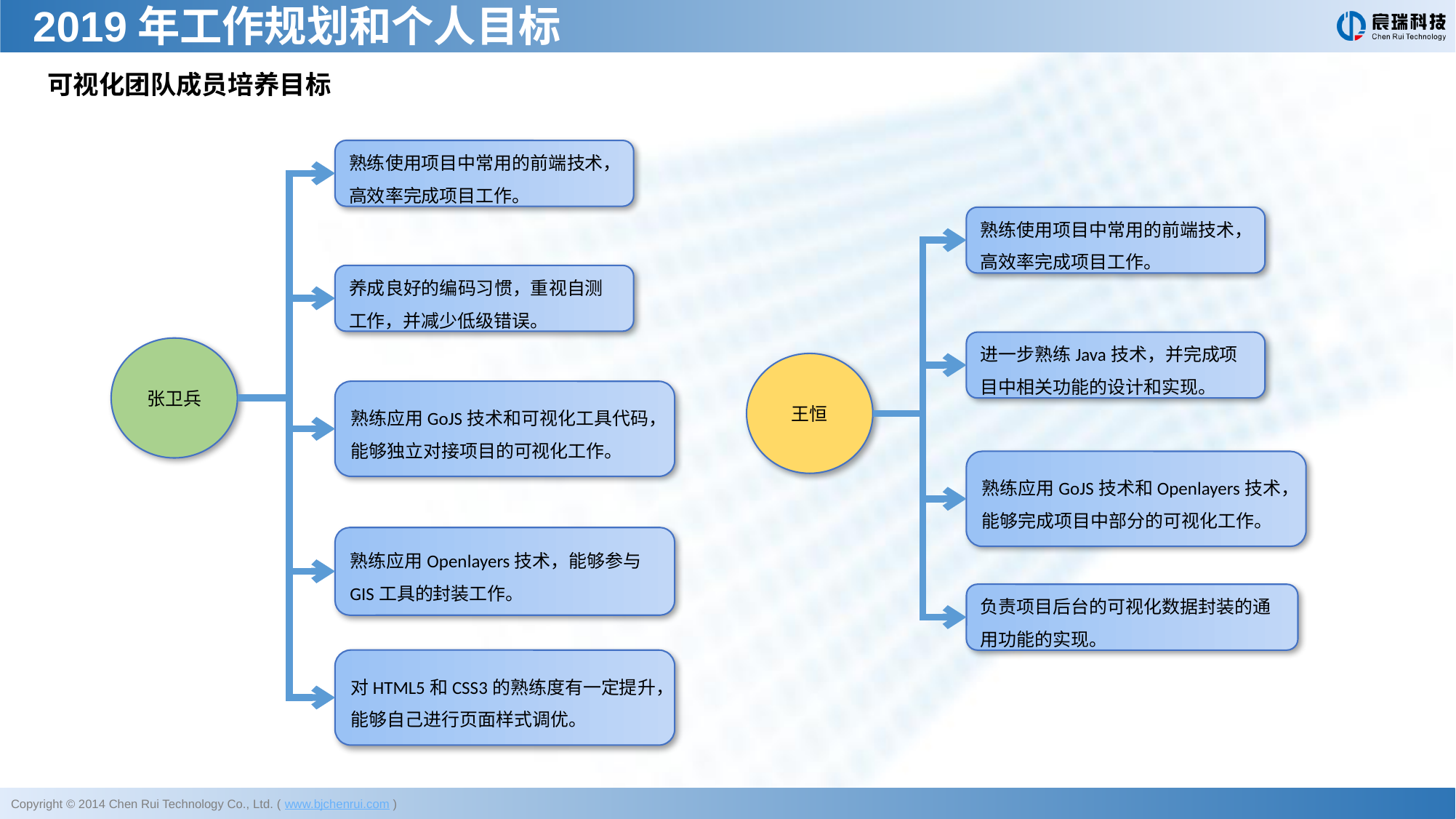

# 2019年工作规划和个人目标
可视化团队成员培养目标
熟练使用项目中常用的前端技术，高效率完成项目工作。
熟练使用项目中常用的前端技术，高效率完成项目工作。
养成良好的编码习惯，重视自测工作，并减少低级错误。
进一步熟练Java技术，并完成项目中相关功能的设计和实现。
张卫兵
王恒
熟练应用GoJS技术和可视化工具代码，能够独立对接项目的可视化工作。
熟练应用GoJS技术和Openlayers技术，能够完成项目中部分的可视化工作。
熟练应用Openlayers技术，能够参与GIS工具的封装工作。
负责项目后台的可视化数据封装的通用功能的实现。
对HTML5和CSS3的熟练度有一定提升，能够自己进行页面样式调优。
11